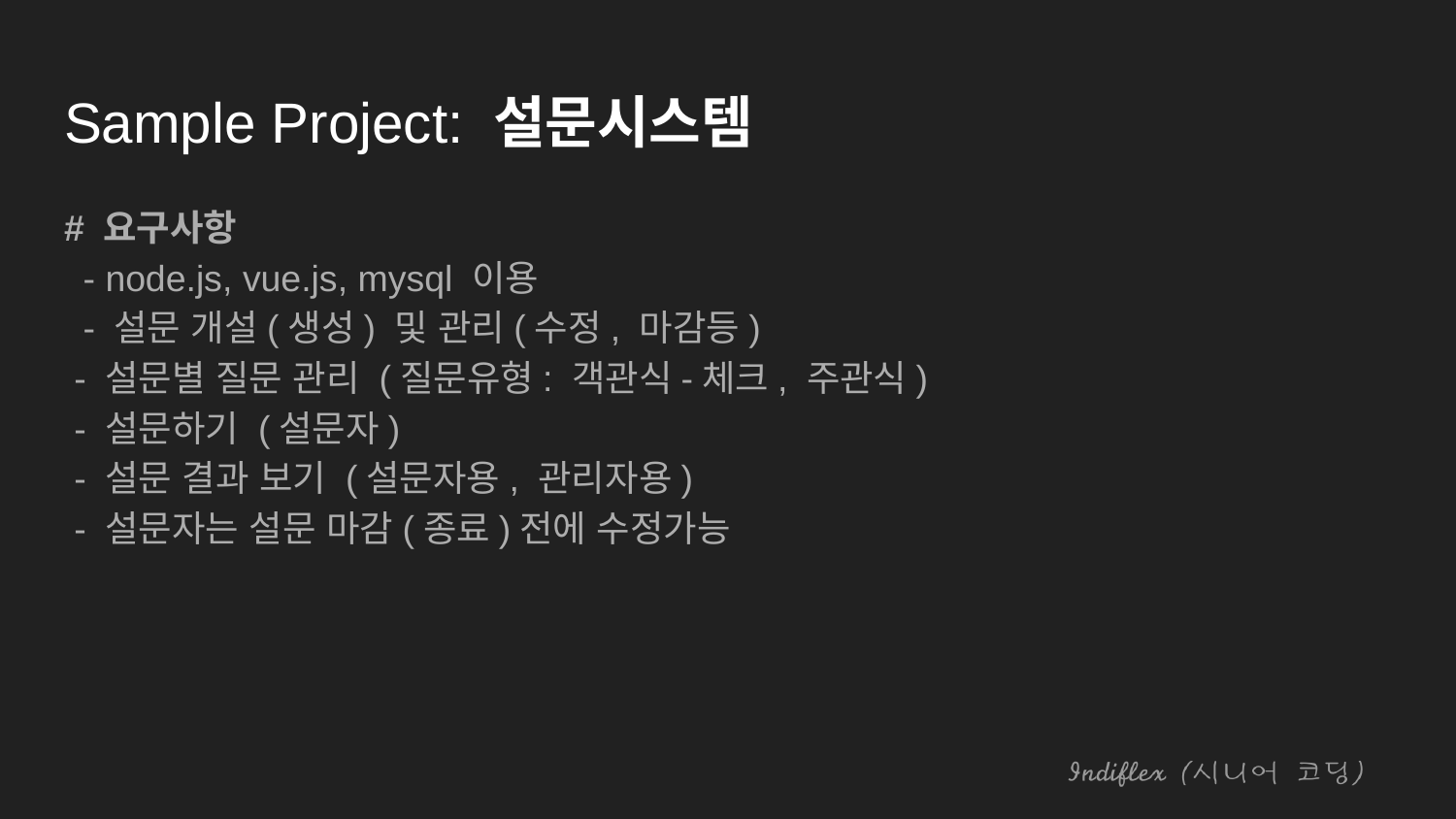

# Sample Project: 설문시스템
# 요구사항 - node.js, vue.js, mysql 이용 - 설문 개설(생성) 및 관리(수정, 마감등) - 설문별 질문 관리 (질문유형: 객관식-체크, 주관식) - 설문하기 (설문자) - 설문 결과 보기 (설문자용, 관리자용) - 설문자는 설문 마감(종료)전에 수정가능